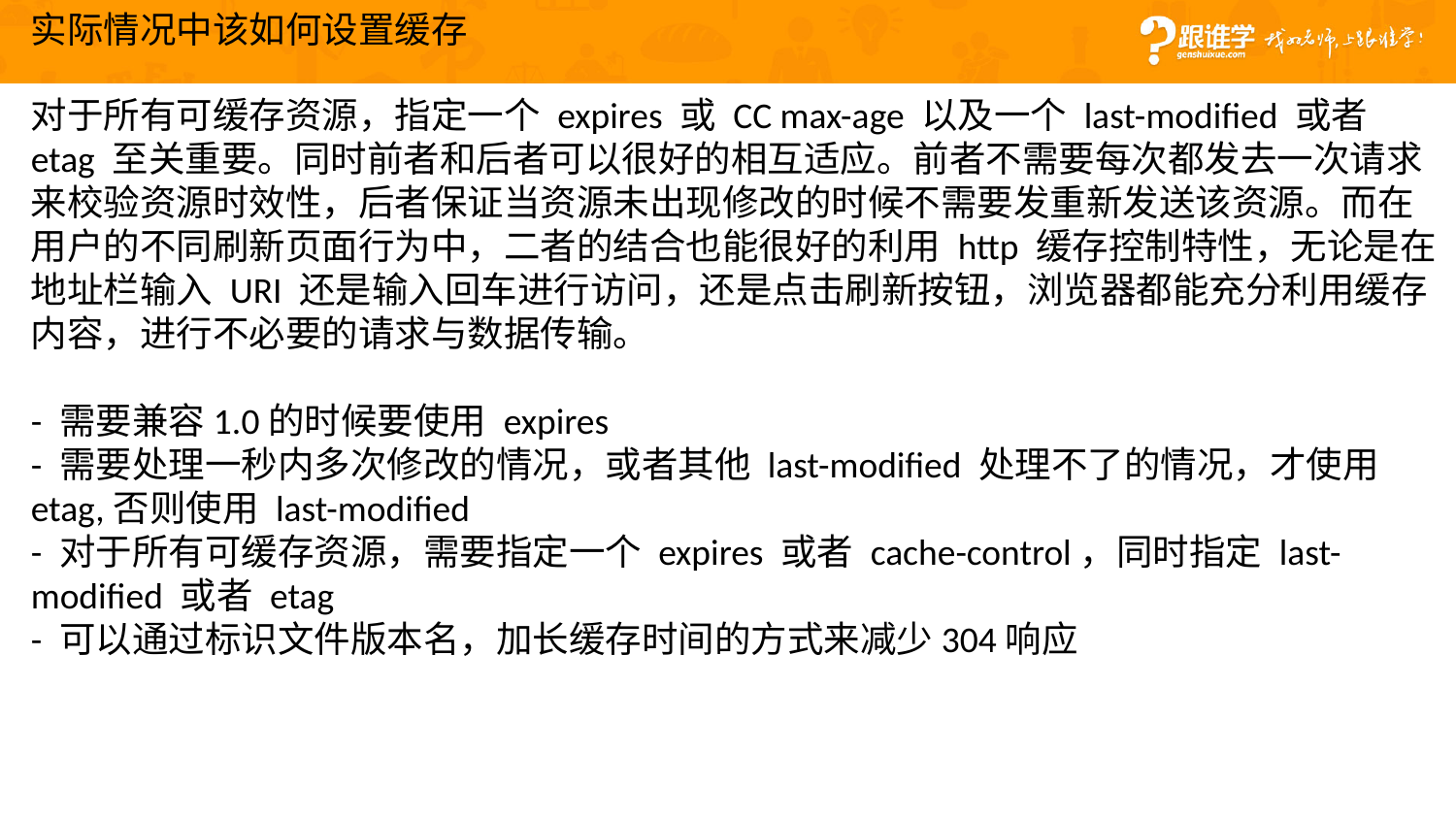

实际情况中该如何设置缓存
对于所有可缓存资源，指定一个 expires 或 CC max-age 以及一个 last-modified 或者 etag 至关重要。同时前者和后者可以很好的相互适应。前者不需要每次都发去一次请求来校验资源时效性，后者保证当资源未出现修改的时候不需要发重新发送该资源。而在用户的不同刷新页面行为中，二者的结合也能很好的利用 http 缓存控制特性，无论是在地址栏输入 URI 还是输入回车进行访问，还是点击刷新按钮，浏览器都能充分利用缓存内容，进行不必要的请求与数据传输。

- 需要兼容1.0的时候要使用 expires
- 需要处理一秒内多次修改的情况，或者其他 last-modified 处理不了的情况，才使用etag,否则使用 last-modified
- 对于所有可缓存资源，需要指定一个 expires 或者 cache-control，同时指定 last-modified 或者 etag
- 可以通过标识文件版本名，加长缓存时间的方式来减少304响应